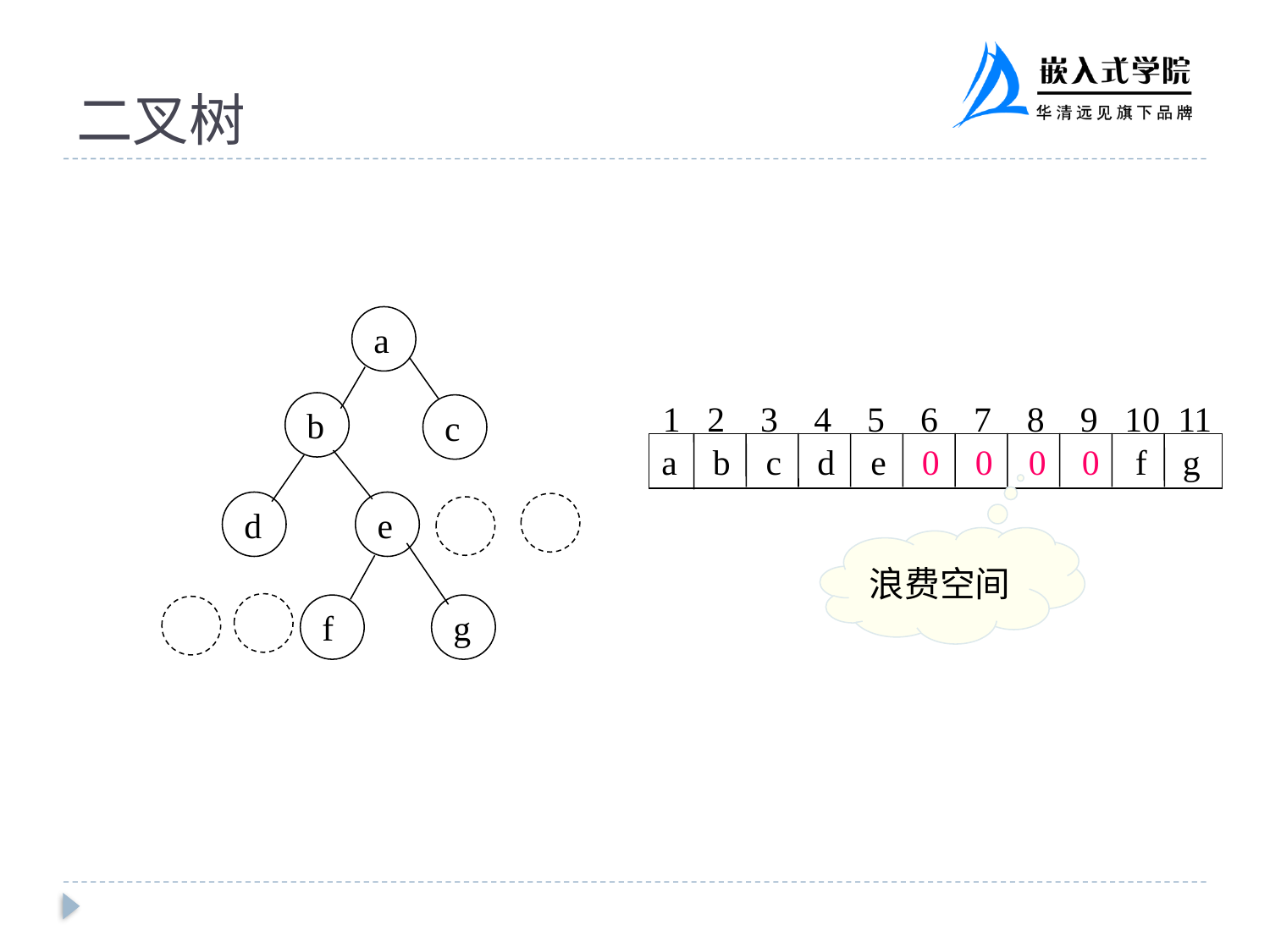

# 二叉树
a

b
c

d
e

f
g
1   2    3    4    5    6    7    8    9   10  11
a    b    c    d    e    0    0    0    0    f    g

浪费空间
128